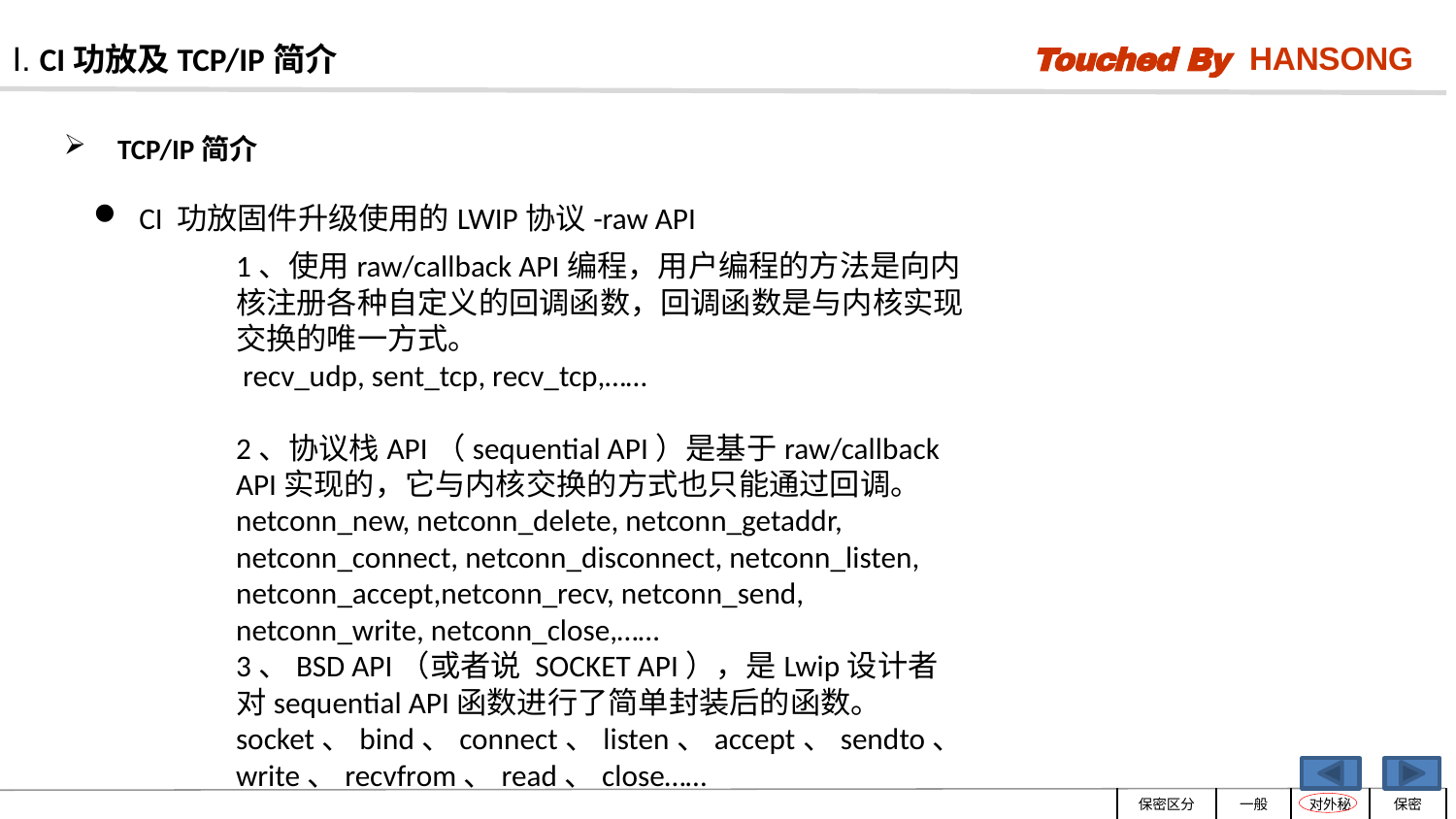

Ⅰ. CI功放及TCP/IP简介

 TCP/IP简介
CI 功放固件升级使用的LWIP协议-raw API
1、使用raw/callback API编程，用户编程的方法是向内核注册各种自定义的回调函数，回调函数是与内核实现交换的唯一方式。
 recv_udp, sent_tcp, recv_tcp,……

2、协议栈API（sequential API）是基于raw/callback API实现的，它与内核交换的方式也只能通过回调。
netconn_new, netconn_delete, netconn_getaddr, netconn_connect, netconn_disconnect, netconn_listen, netconn_accept,netconn_recv, netconn_send, netconn_write, netconn_close,……
3、BSD API（或者说 SOCKET API），是Lwip设计者对sequential API函数进行了简单封装后的函数。
socket、bind、connect、listen、accept、sendto、write、recvfrom、read、close……